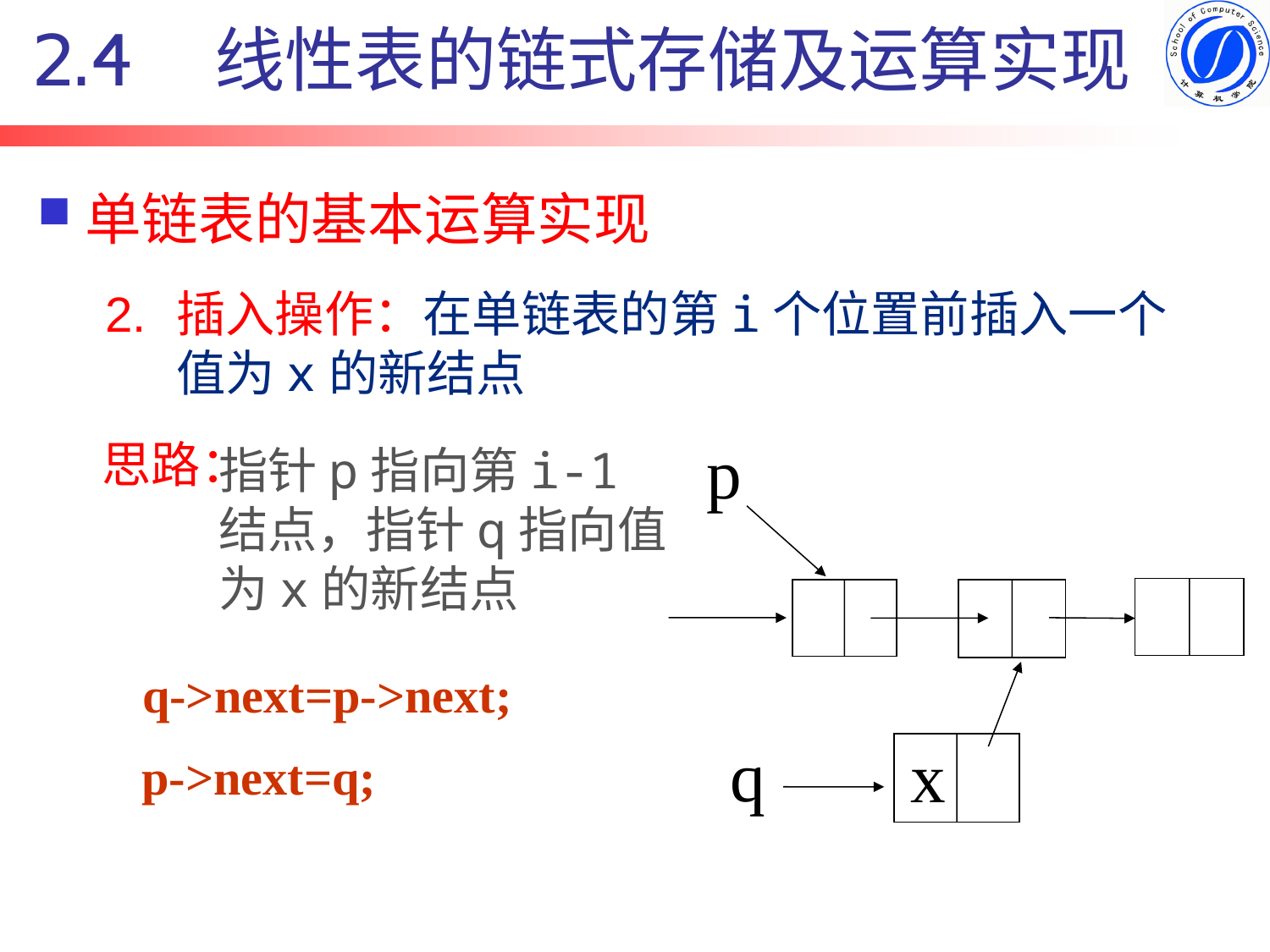

2.4   线性表的链式存储及运算实现
# 单链表的基本运算实现
插入操作：在单链表的第i个位置前插入一个值为x的新结点

思路：
p
指针p指向第i-1结点，指针q指向值为x的新结点

q->next=p->next;

q
x

p->next=q;